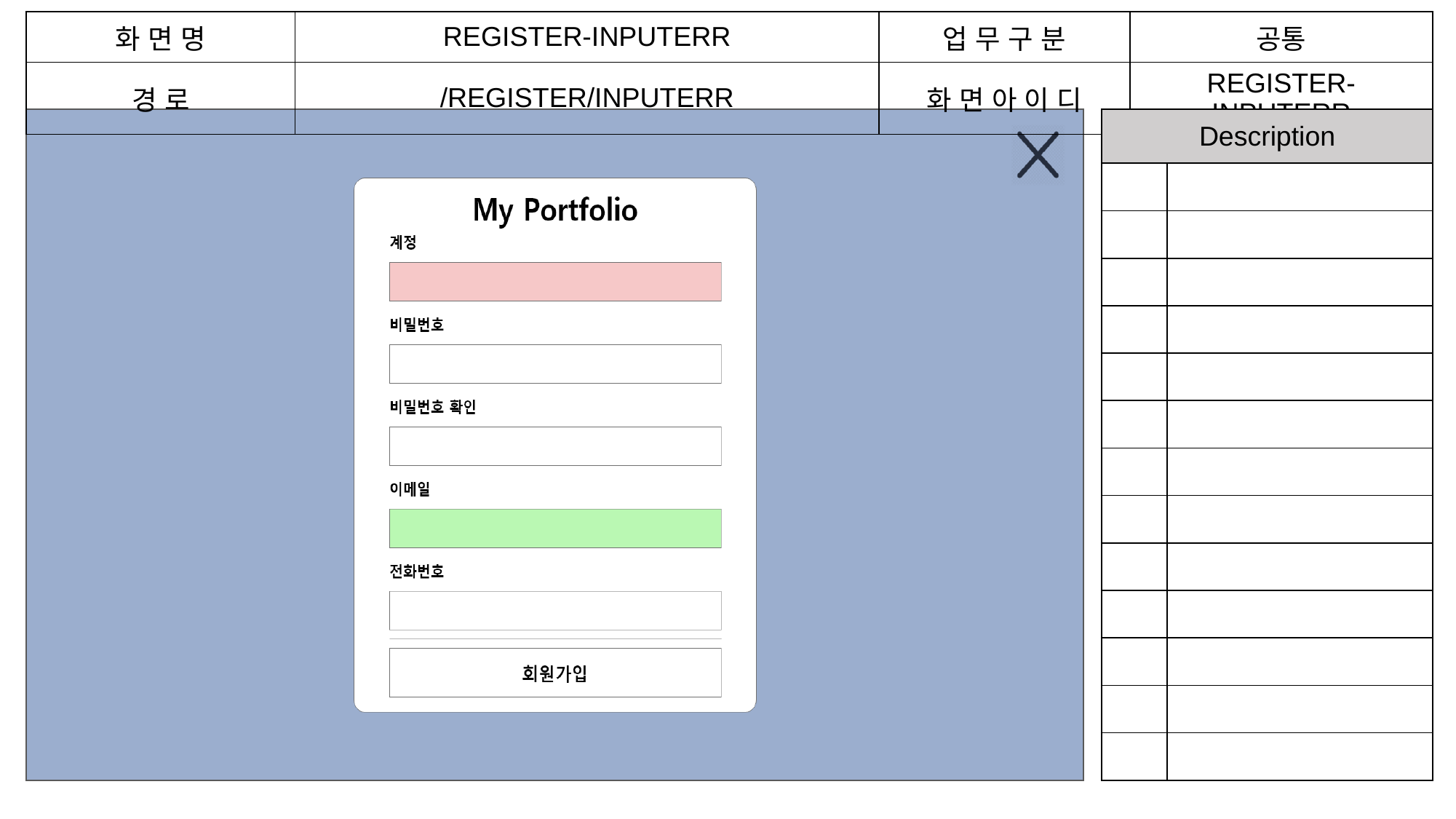

| 화 면 명 | REGISTER-INPUTERR | 업 무 구 분 | 공통 |
| --- | --- | --- | --- |
| 경 로 | /REGISTER/INPUTERR | 화 면 아 이 디 | REGISTER-INPUTERR |

| Description |  |
| --- | --- |
|  |  |
|  |  |
|  |  |
|  |  |
|  |  |
|  |  |
|  |  |
|  |  |
|  |  |
|  |  |
|  |  |
|  |  |
|  |  |